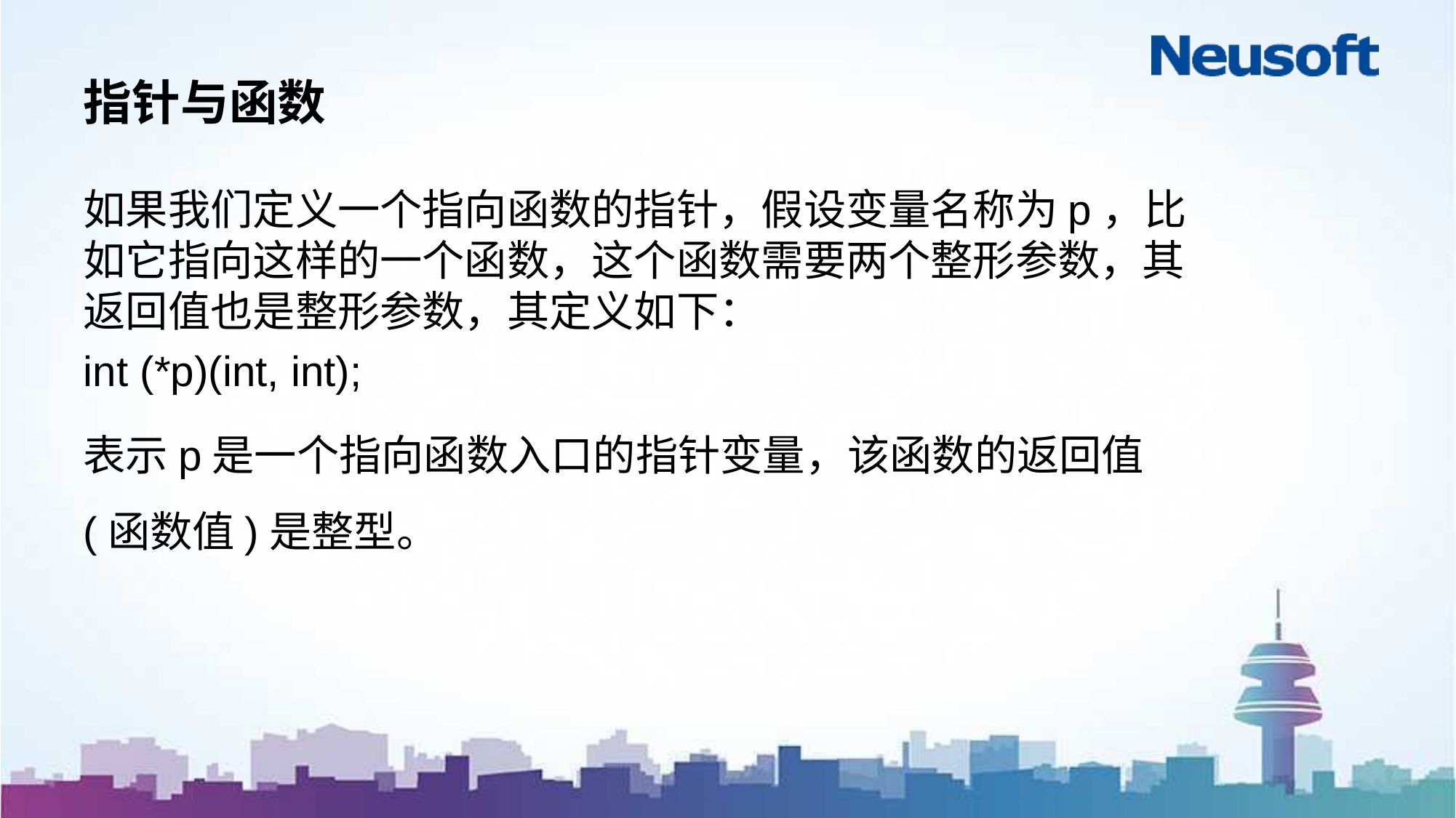

# 指针与函数
如果我们定义一个指向函数的指针，假设变量名称为p，比如它指向这样的一个函数，这个函数需要两个整形参数，其返回值也是整形参数，其定义如下：
int (*p)(int, int);
表示p是一个指向函数入口的指针变量，该函数的返回值(函数值)是整型。